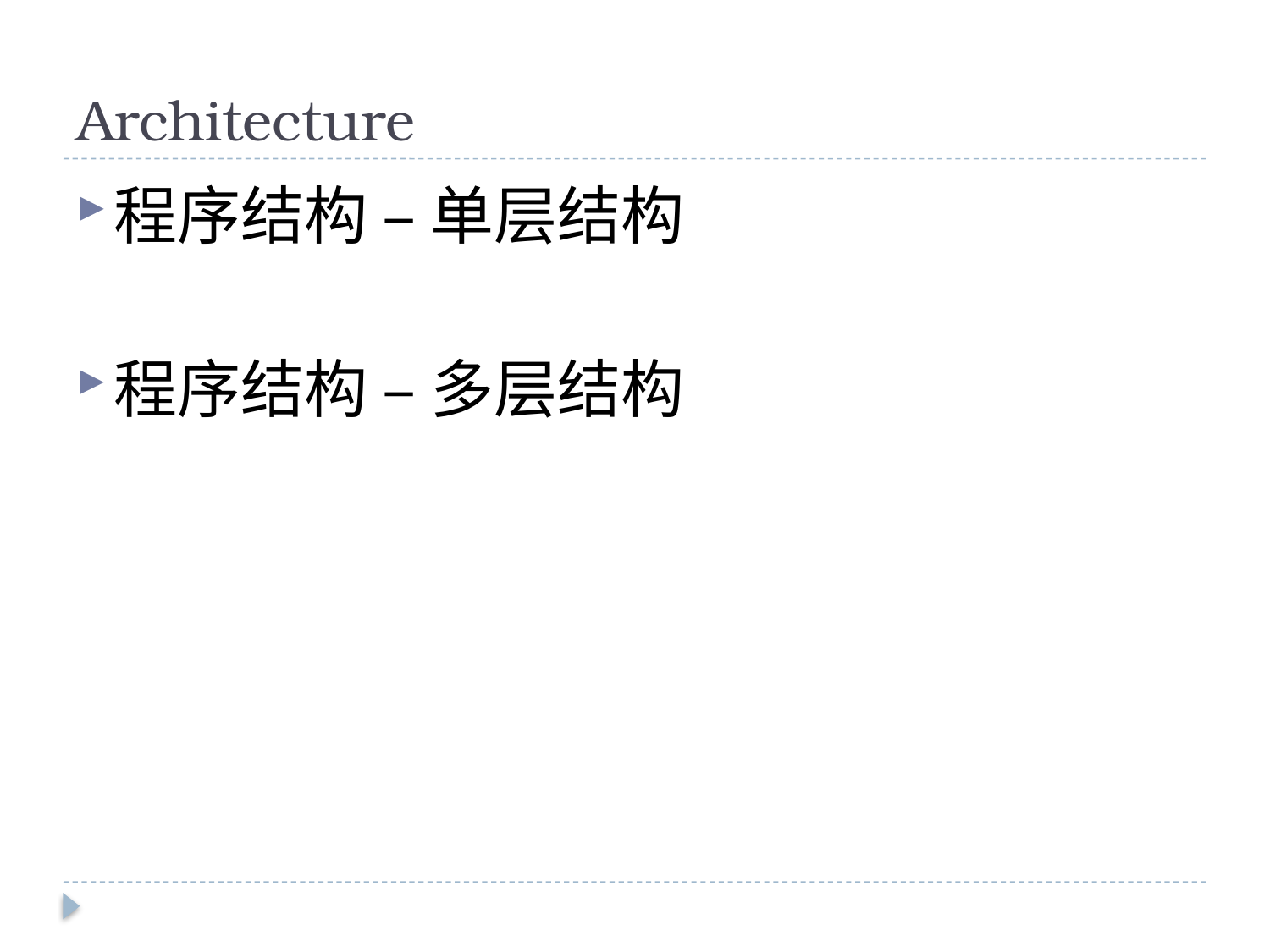

# Architecture
程序结构 – 单层结构

程序结构 – 多层结构
12